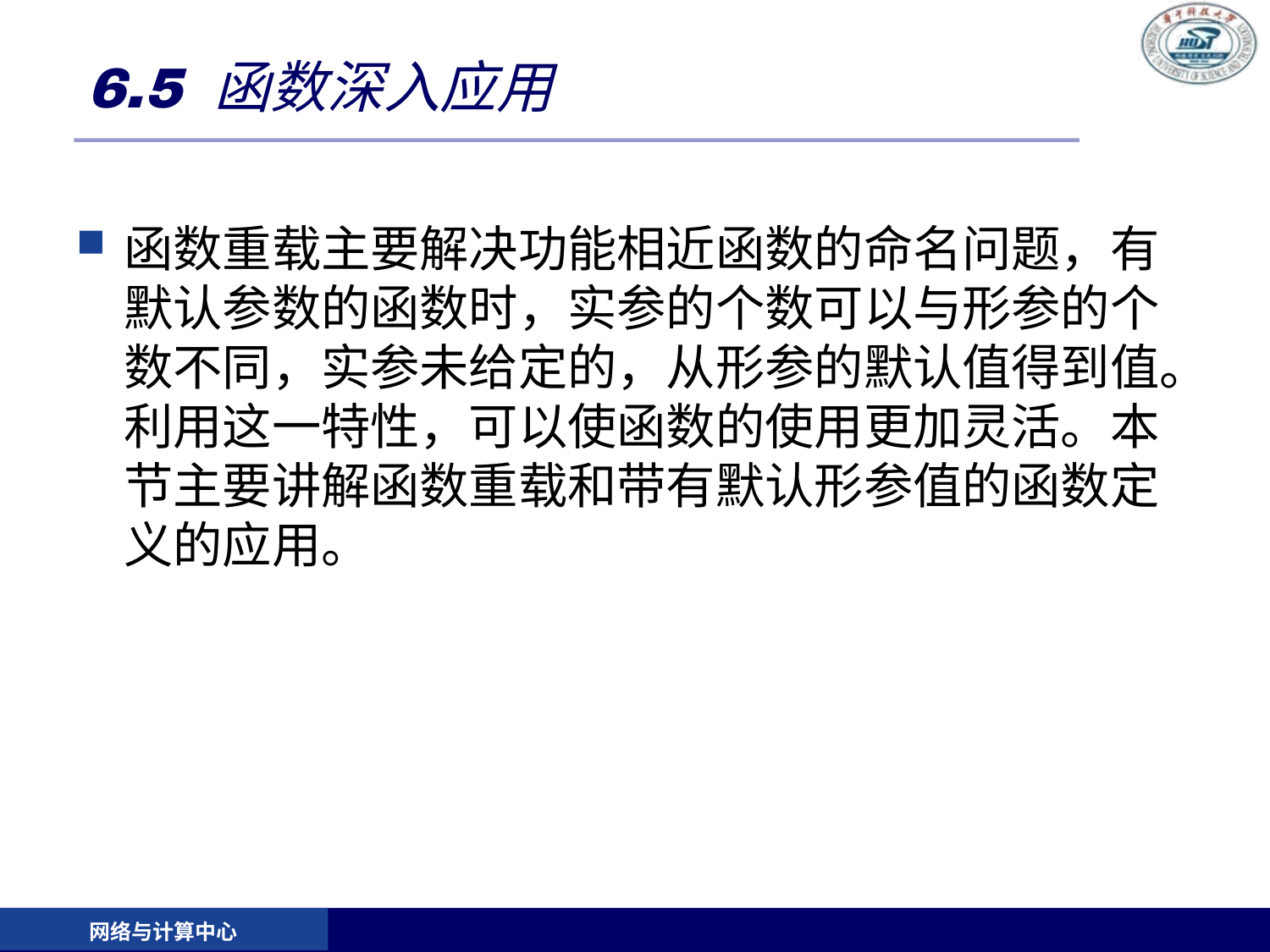

# 6.5 函数深入应用
函数重载主要解决功能相近函数的命名问题，有默认参数的函数时，实参的个数可以与形参的个数不同，实参未给定的，从形参的默认值得到值。利用这一特性，可以使函数的使用更加灵活。本节主要讲解函数重载和带有默认形参值的函数定义的应用。
网络与计算中心